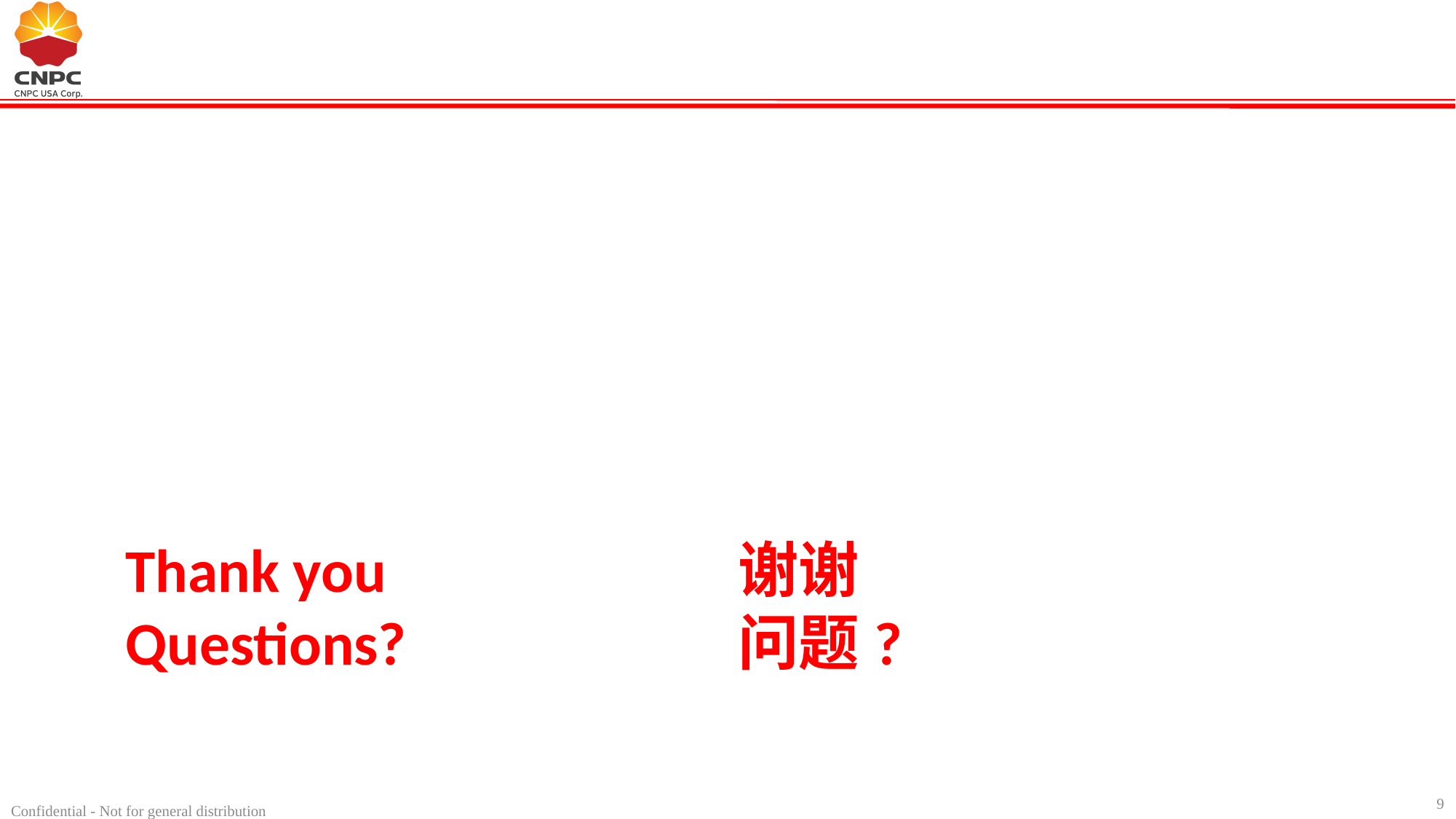

# Thank you Questions?
谢谢
问题?
9
Confidential - Not for general distribution